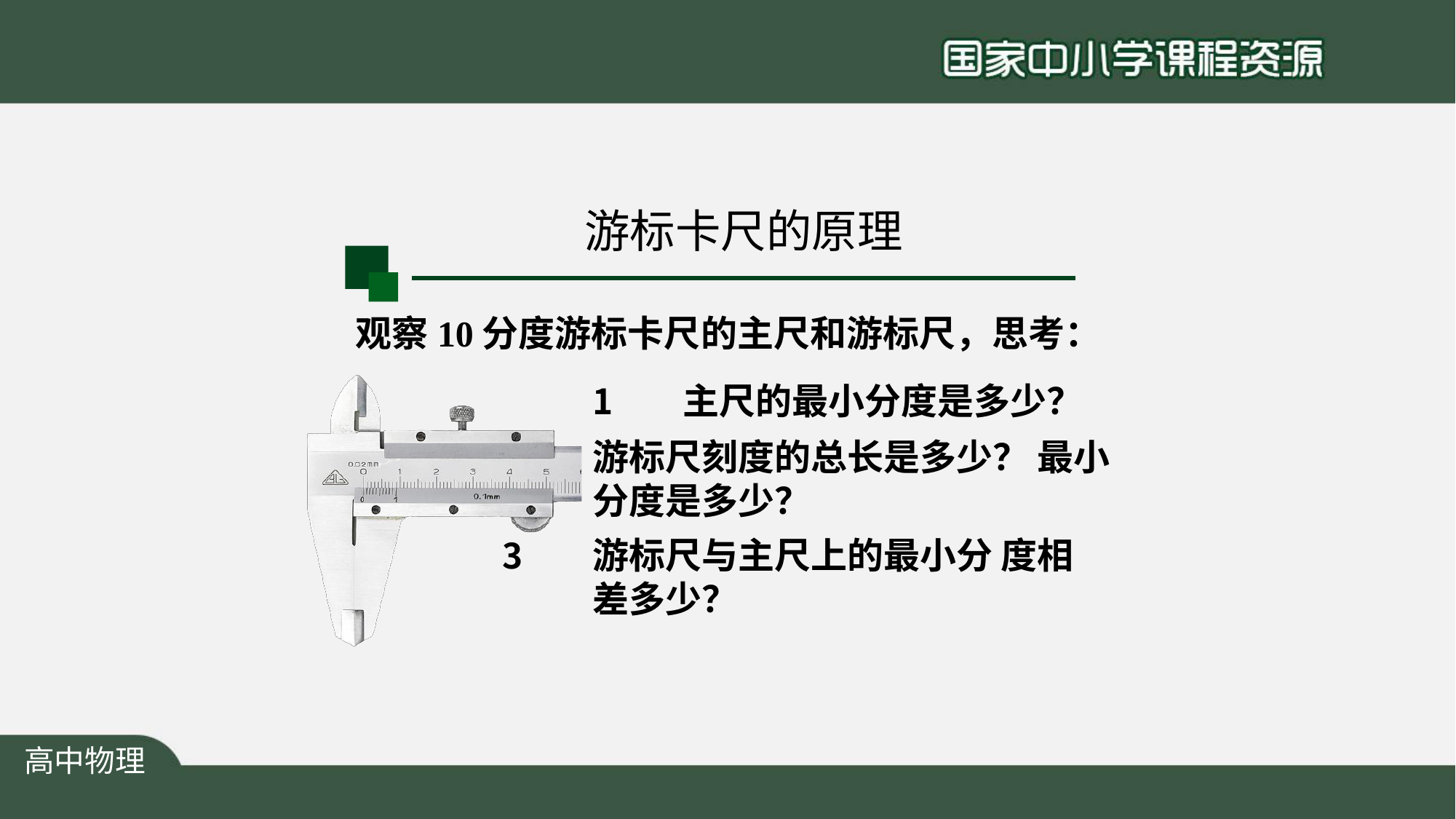

# 游标卡尺的原理

观察10分度游标卡尺的主尺和游标尺，思考：
主尺的最小分度是多少？
游标尺刻度的总长是多少？ 最小分度是多少？
游标尺与主尺上的最小分 度相差多少？

高中物理